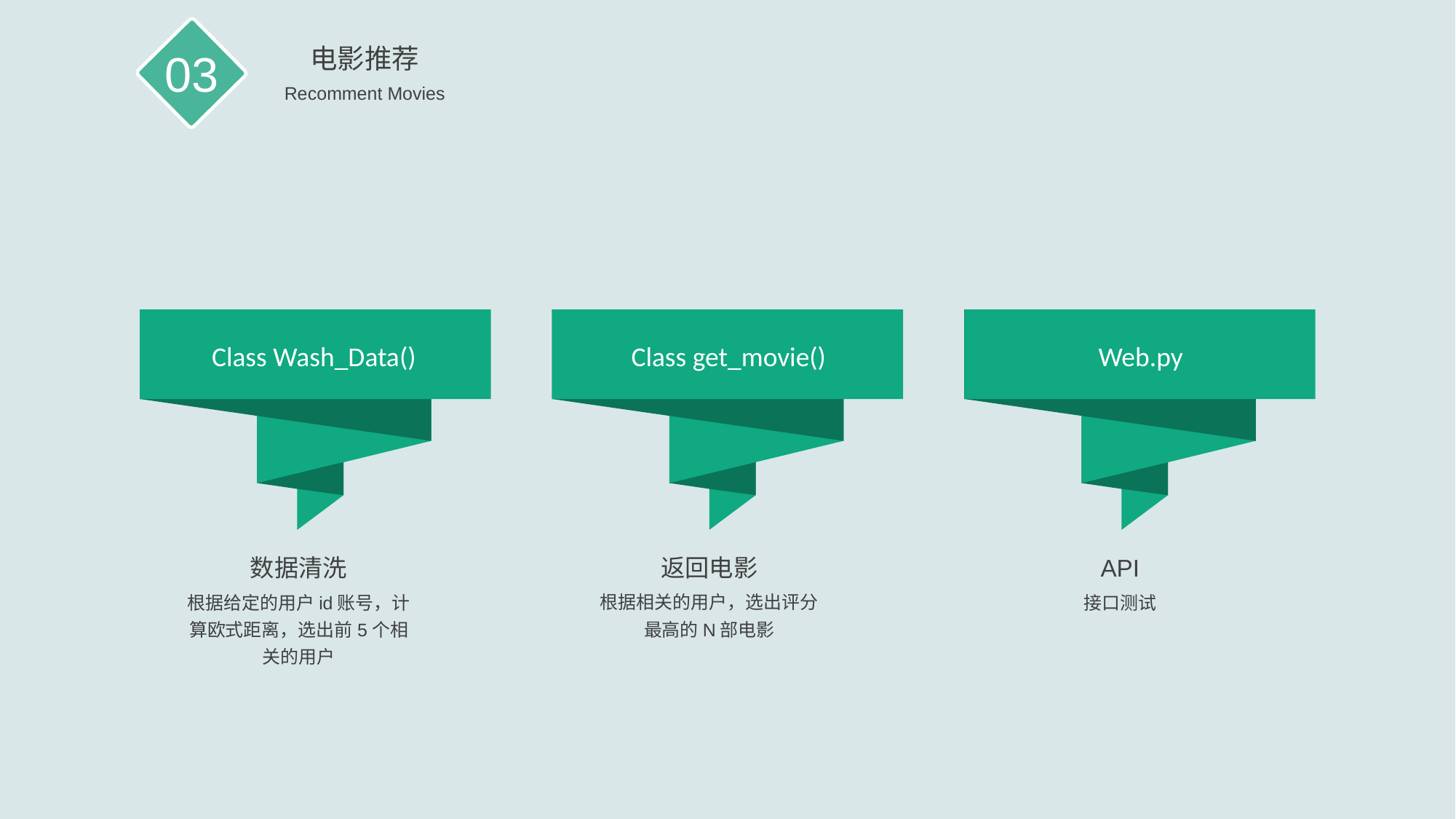

电影推荐
03
Recomment Movies

Class Wash_Data()
Class get_movie()
Web.py

数据清洗
返回电影
API
根据给定的用户id账号，计算欧式距离，选出前5个相关的用户
根据相关的用户，选出评分最高的N部电影
接口测试